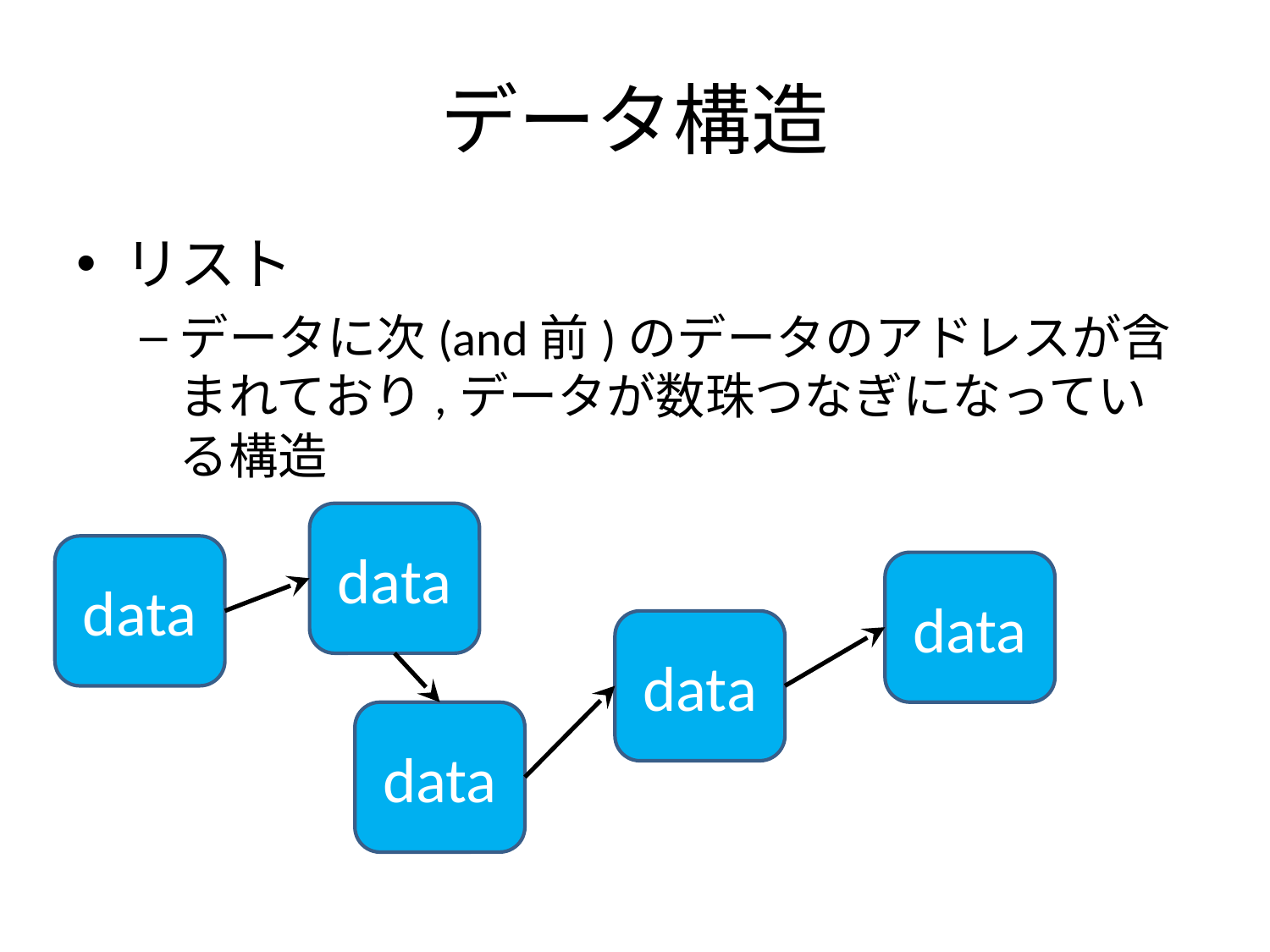

# データ構造
リスト
データに次(and前)のデータのアドレスが含まれており,データが数珠つなぎになっている構造
data
data
data
data
data